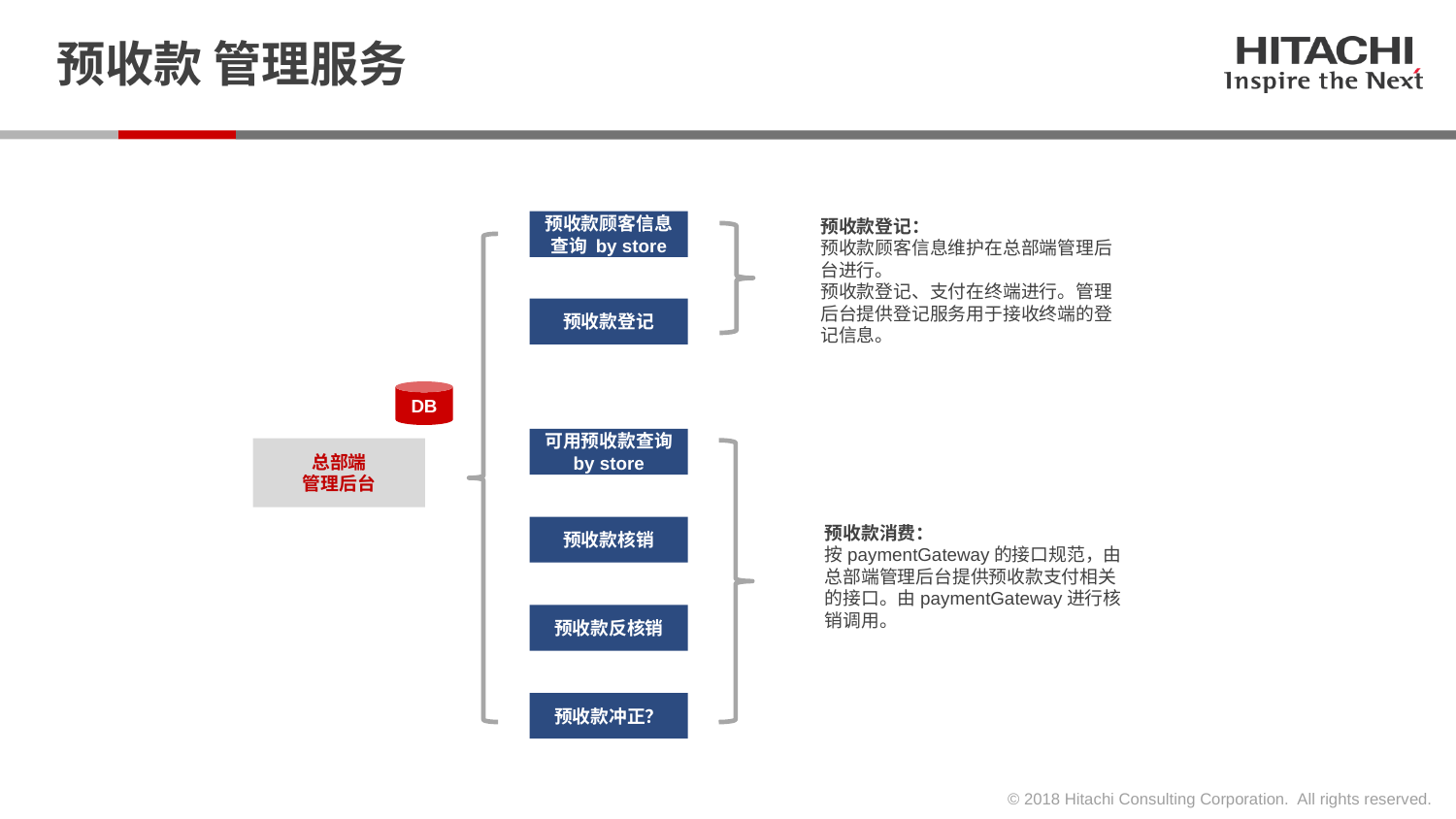

# 预收款 管理服务
预收款登记：
预收款顾客信息维护在总部端管理后台进行。
预收款登记、支付在终端进行。管理后台提供登记服务用于接收终端的登记信息。
预收款顾客信息查询 by store

预收款登记
DB
可用预收款查询
by store
总部端
管理后台

预收款消费：
按paymentGateway的接口规范，由总部端管理后台提供预收款支付相关的接口。由paymentGateway进行核销调用。
预收款核销
预收款反核销
预收款冲正？